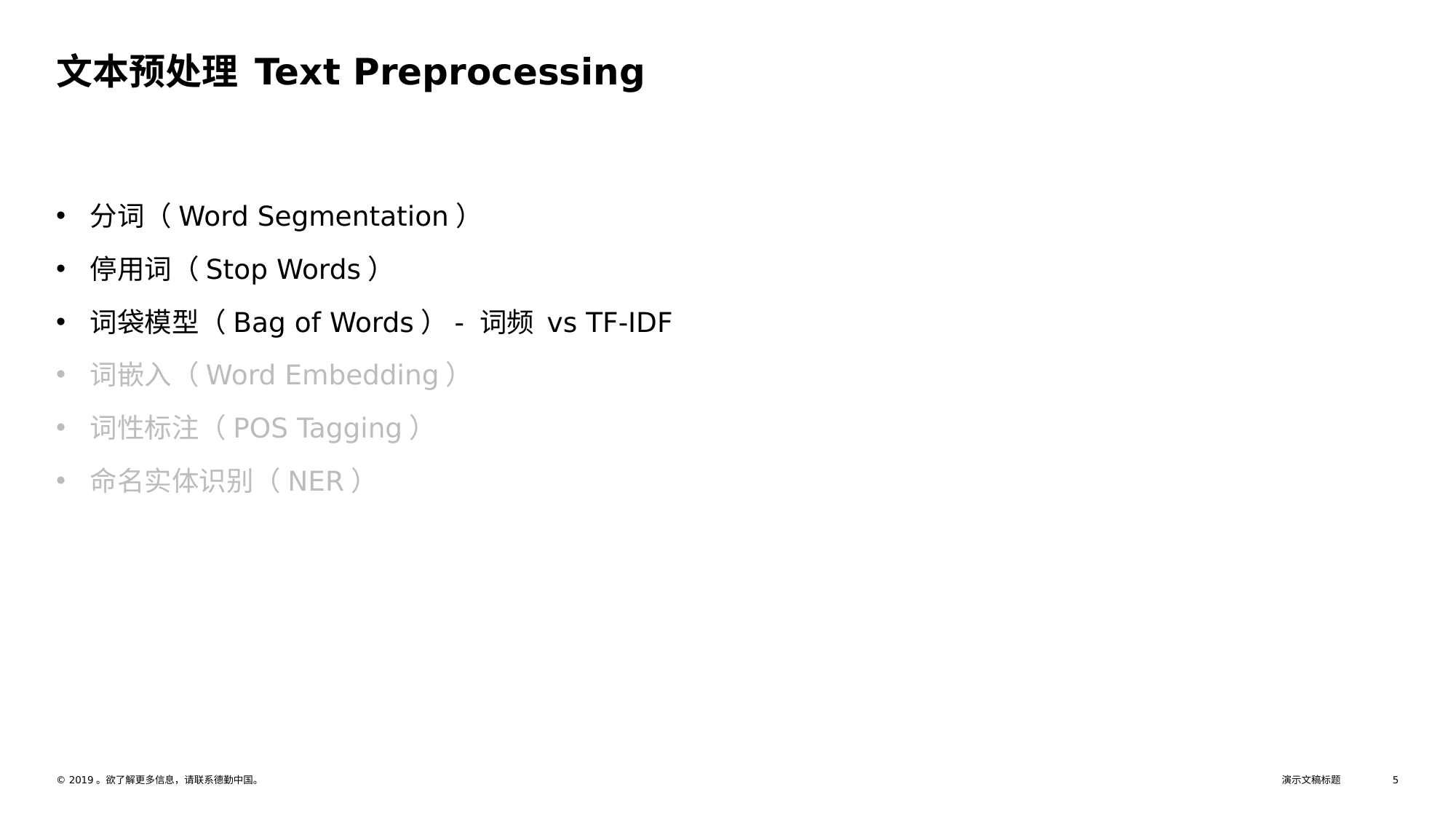

# 文本预处理 Text Preprocessing
分词（Word Segmentation）
停用词（Stop Words）
词袋模型（Bag of Words）- 词频 vs TF-IDF
词嵌入（Word Embedding）
词性标注（POS Tagging）
命名实体识别（NER）